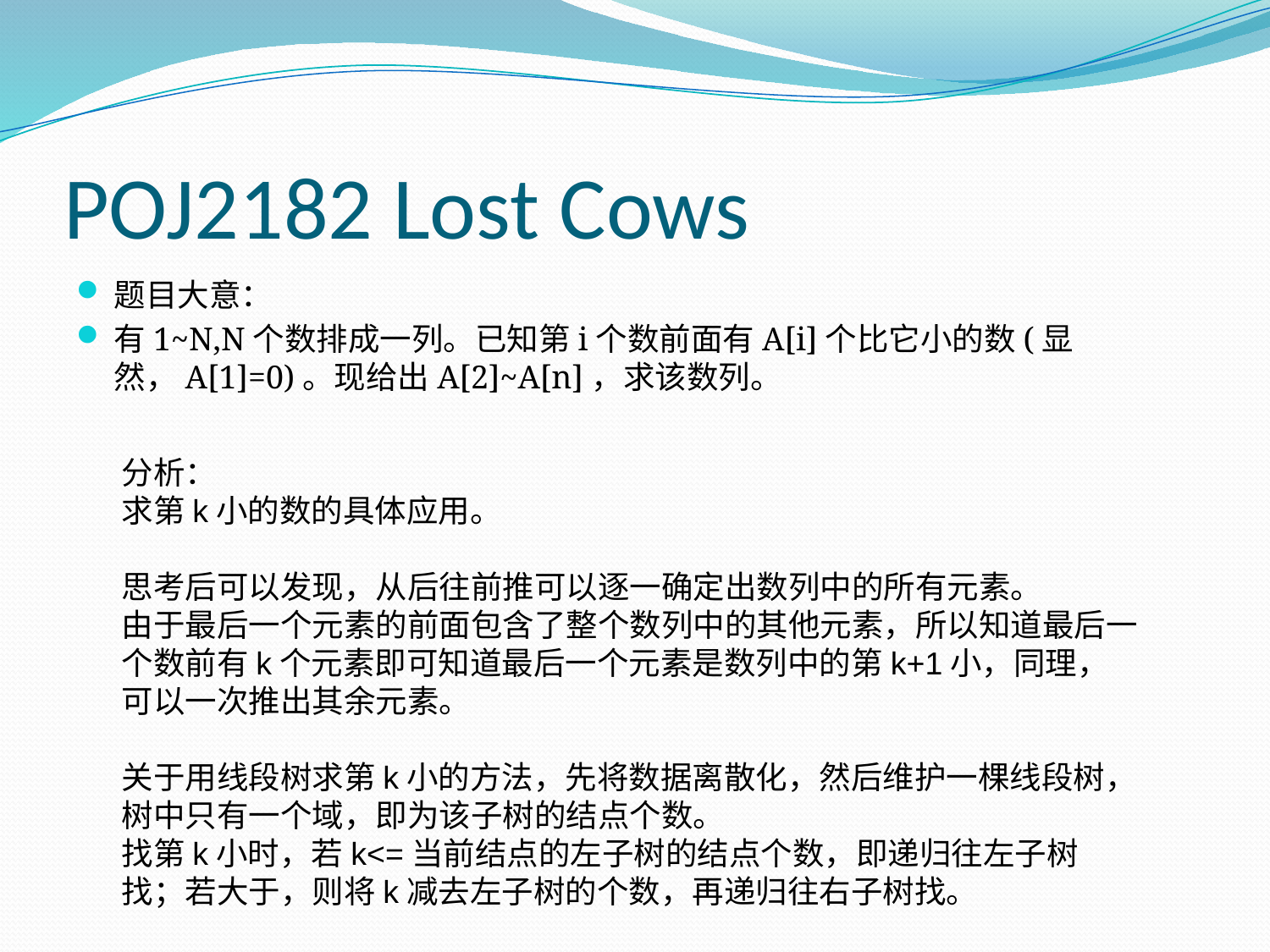

# POJ2182 Lost Cows
题目大意：
有1~N,N个数排成一列。已知第i个数前面有A[i]个比它小的数(显然，A[1]=0)。现给出A[2]~A[n]，求该数列。

分析：
求第k小的数的具体应用。

思考后可以发现，从后往前推可以逐一确定出数列中的所有元素。
由于最后一个元素的前面包含了整个数列中的其他元素，所以知道最后一个数前有k个元素即可知道最后一个元素是数列中的第k+1小，同理，可以一次推出其余元素。

关于用线段树求第k小的方法，先将数据离散化，然后维护一棵线段树，树中只有一个域，即为该子树的结点个数。
找第k小时，若k<=当前结点的左子树的结点个数，即递归往左子树找；若大于，则将k减去左子树的个数，再递归往右子树找。